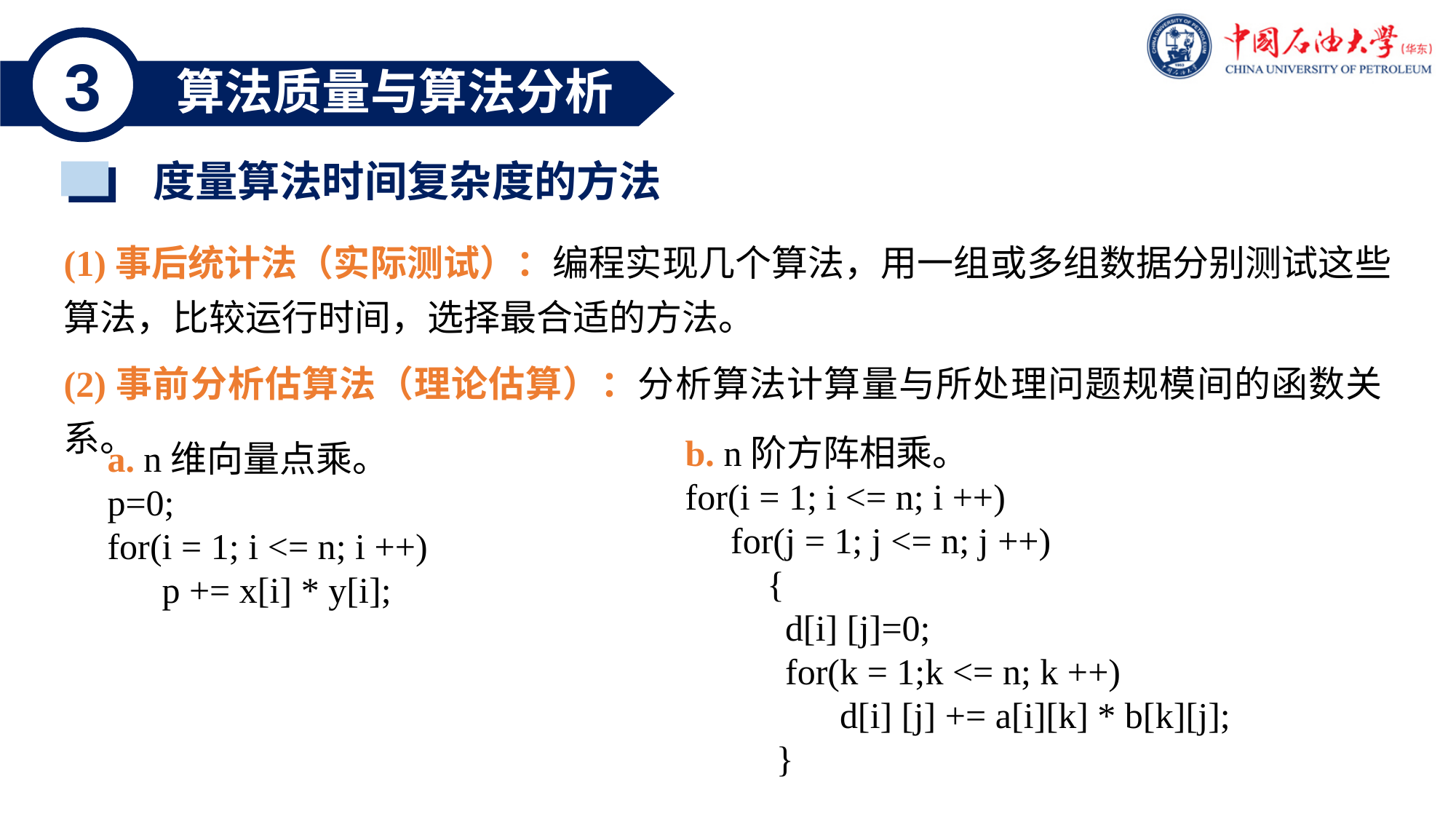

3
算法质量与算法分析
度量算法时间复杂度的方法

(1)事后统计法（实际测试）：编程实现几个算法，用一组或多组数据分别测试这些算法，比较运行时间，选择最合适的方法。
(2)事前分析估算法（理论估算）：分析算法计算量与所处理问题规模间的函数关系。
b. n阶方阵相乘。
for(i = 1; i <= n; i ++)
     for(j = 1; j <= n; j ++)
         {
           d[i] [j]=0;
           for(k = 1;k <= n; k ++)
                 d[i] [j] += a[i][k] * b[k][j];
          }
a. n维向量点乘。
p=0;
for(i = 1; i <= n; i ++)
      p += x[i] * y[i];